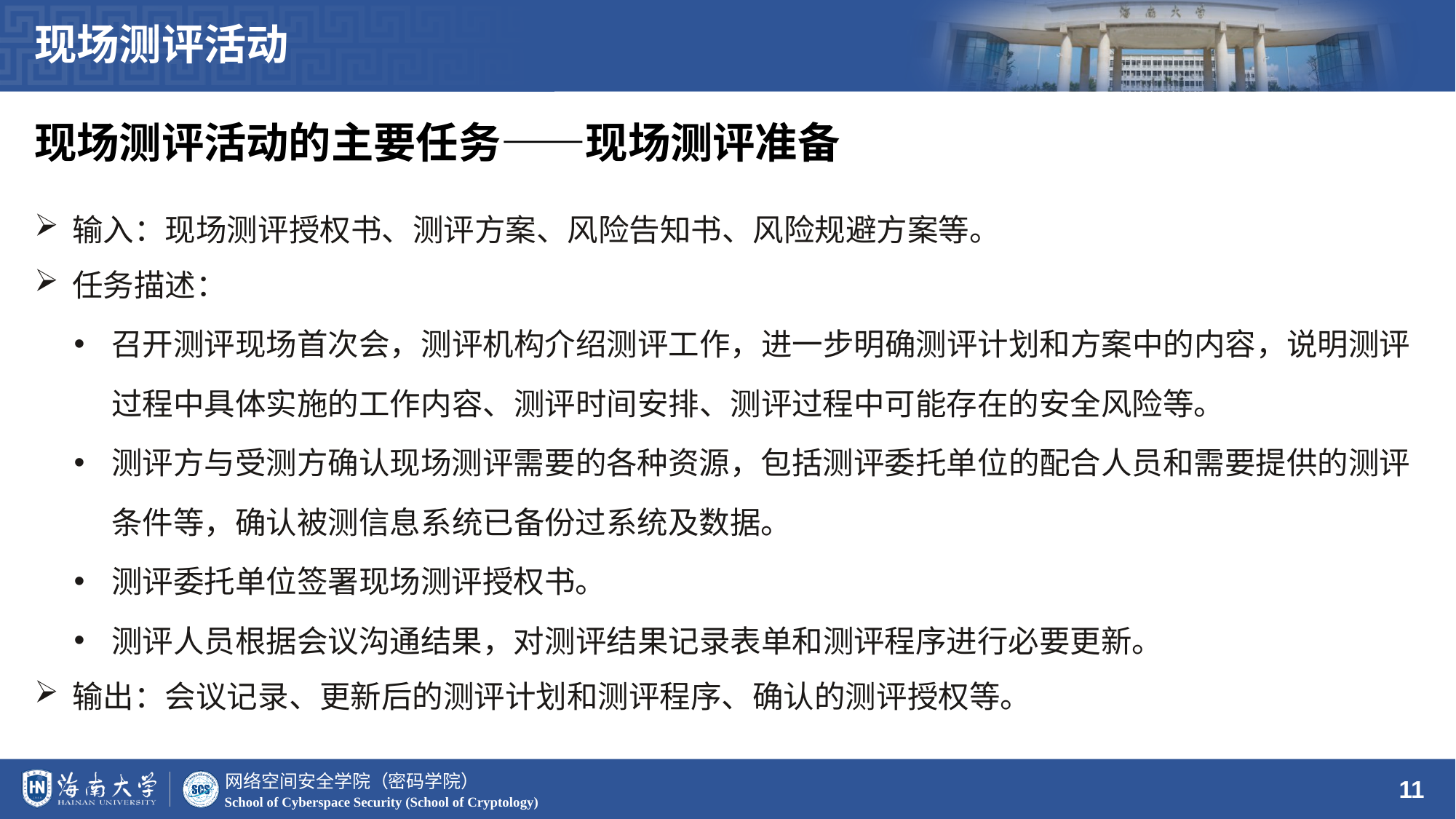

现场测评活动
现场测评活动的主要任务——现场测评准备
输入：现场测评授权书、测评方案、风险告知书、风险规避方案等。
任务描述：
召开测评现场首次会，测评机构介绍测评工作，进一步明确测评计划和方案中的内容，说明测评过程中具体实施的工作内容、测评时间安排、测评过程中可能存在的安全风险等。
测评方与受测方确认现场测评需要的各种资源，包括测评委托单位的配合人员和需要提供的测评条件等，确认被测信息系统已备份过系统及数据。
测评委托单位签署现场测评授权书。
测评人员根据会议沟通结果，对测评结果记录表单和测评程序进行必要更新。
输出：会议记录、更新后的测评计划和测评程序、确认的测评授权等。
11